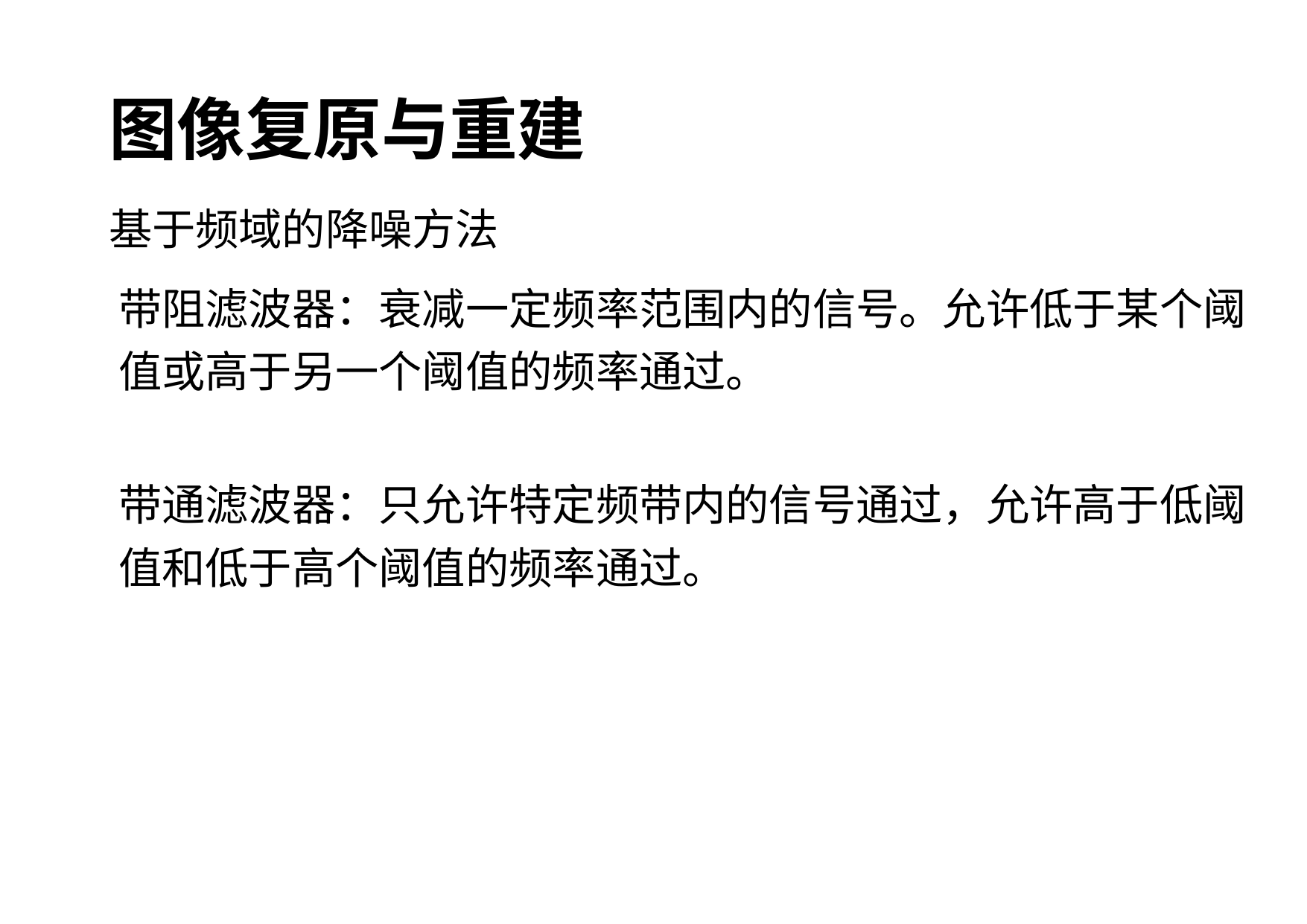

图像复原与重建
基于频域的降噪方法
带阻滤波器：衰减一定频率范围内的信号。允许低于某个阈值或高于另一个阈值的频率通过。

带通滤波器：只允许特定频带内的信号通过，允许高于低阈值和低于高个阈值的频率通过。